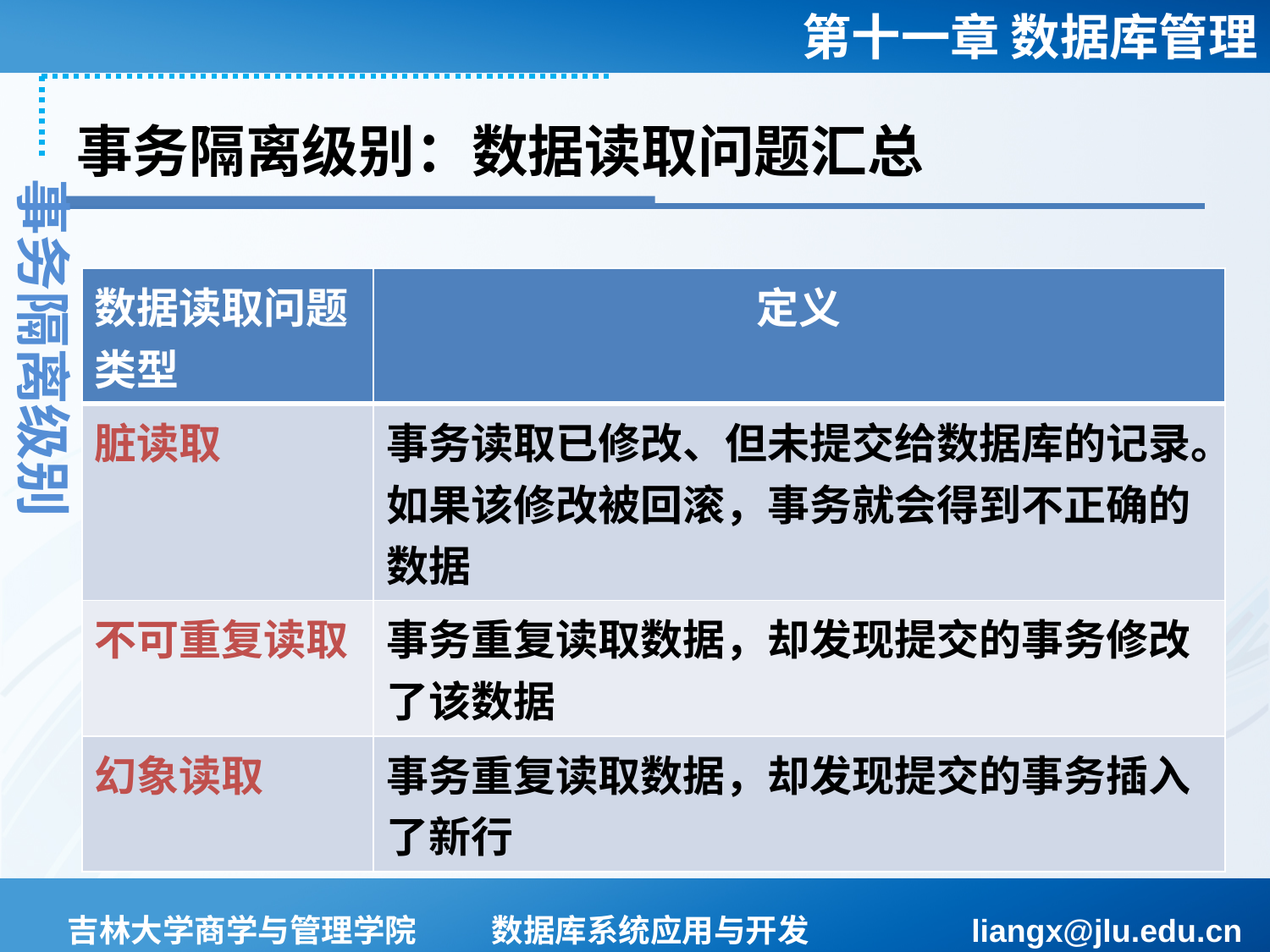

# 事务隔离级别：数据读取问题汇总
事务隔离级别
| 数据读取问题类型 | 定义 |
| --- | --- |
| 脏读取 | 事务读取已修改、但未提交给数据库的记录。如果该修改被回滚，事务就会得到不正确的数据 |
| 不可重复读取 | 事务重复读取数据，却发现提交的事务修改了该数据 |
| 幻象读取 | 事务重复读取数据，却发现提交的事务插入了新行 |